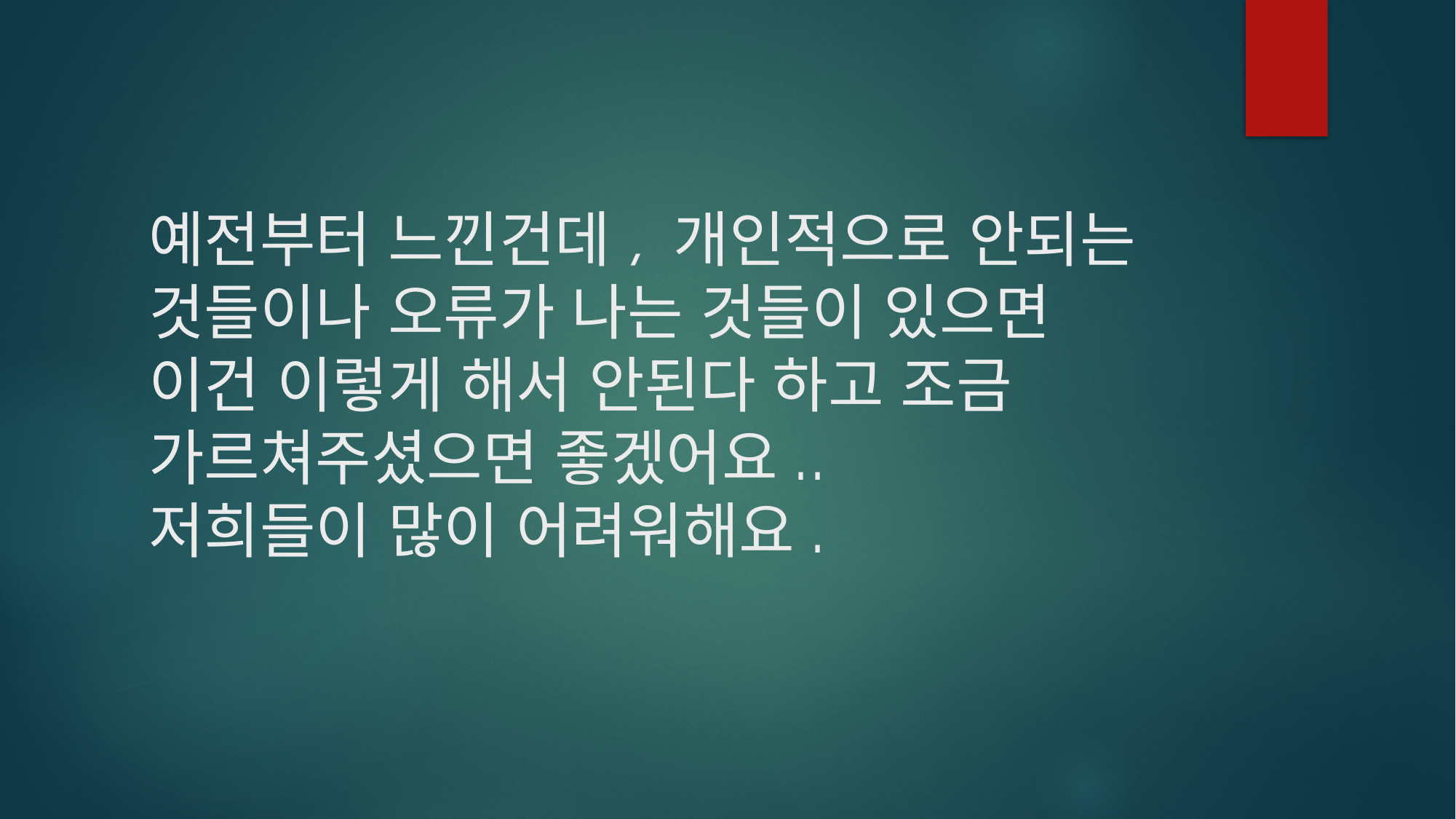

# 예전부터 느낀건데, 개인적으로 안되는 것들이나 오류가 나는 것들이 있으면  이건 이렇게 해서 안된다 하고 조금 가르쳐주셨으면 좋겠어요.. 저희들이 많이 어려워해요.